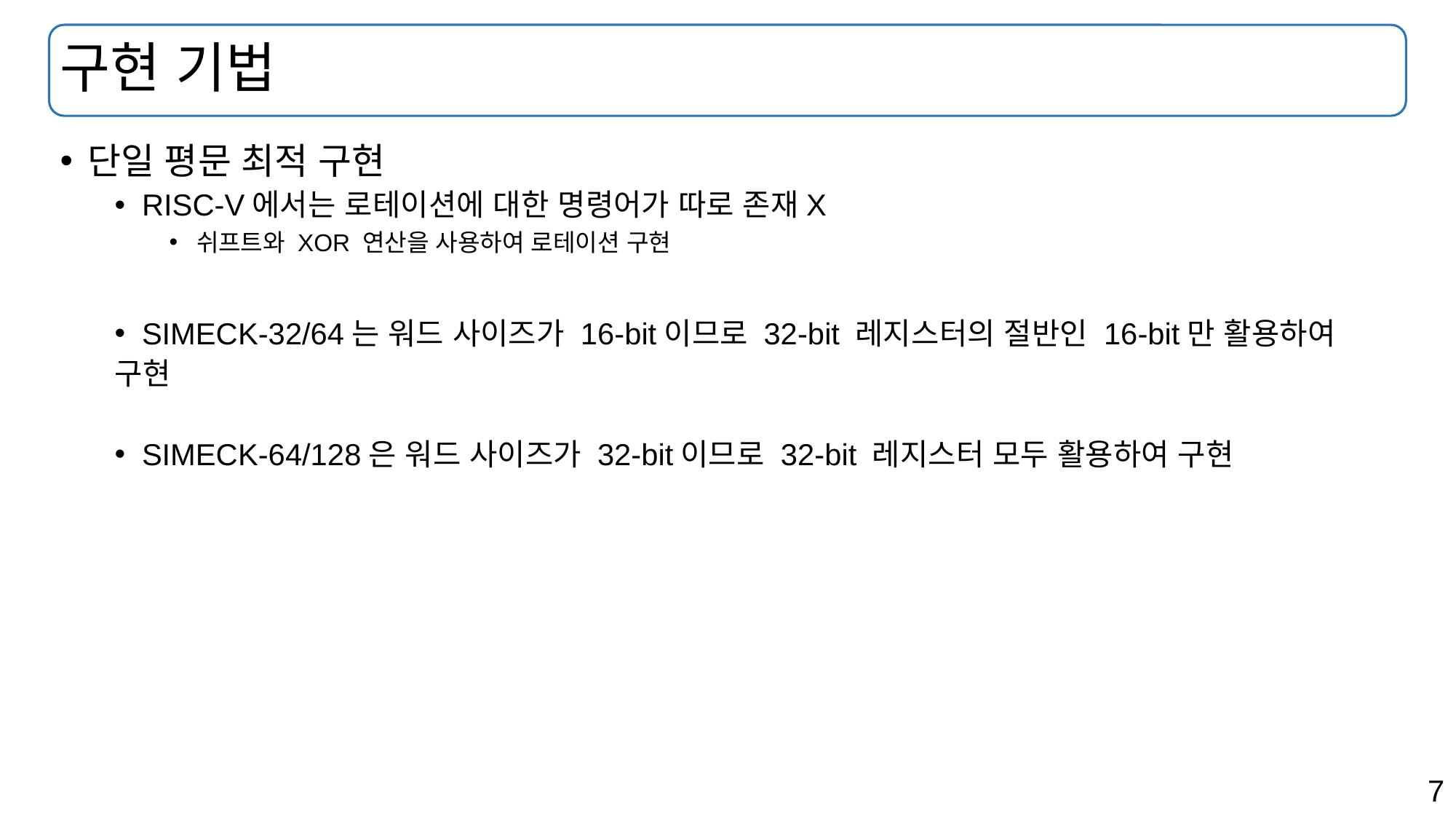

# 구현 기법
단일 평문 최적 구현
RISC-V에서는 로테이션에 대한 명령어가 따로 존재X
쉬프트와 XOR 연산을 사용하여 로테이션 구현

SIMECK-32/64는 워드 사이즈가 16-bit이므로 32-bit 레지스터의 절반인 16-bit만 활용하여
구현

SIMECK-64/128은 워드 사이즈가 32-bit이므로 32-bit 레지스터 모두 활용하여 구현